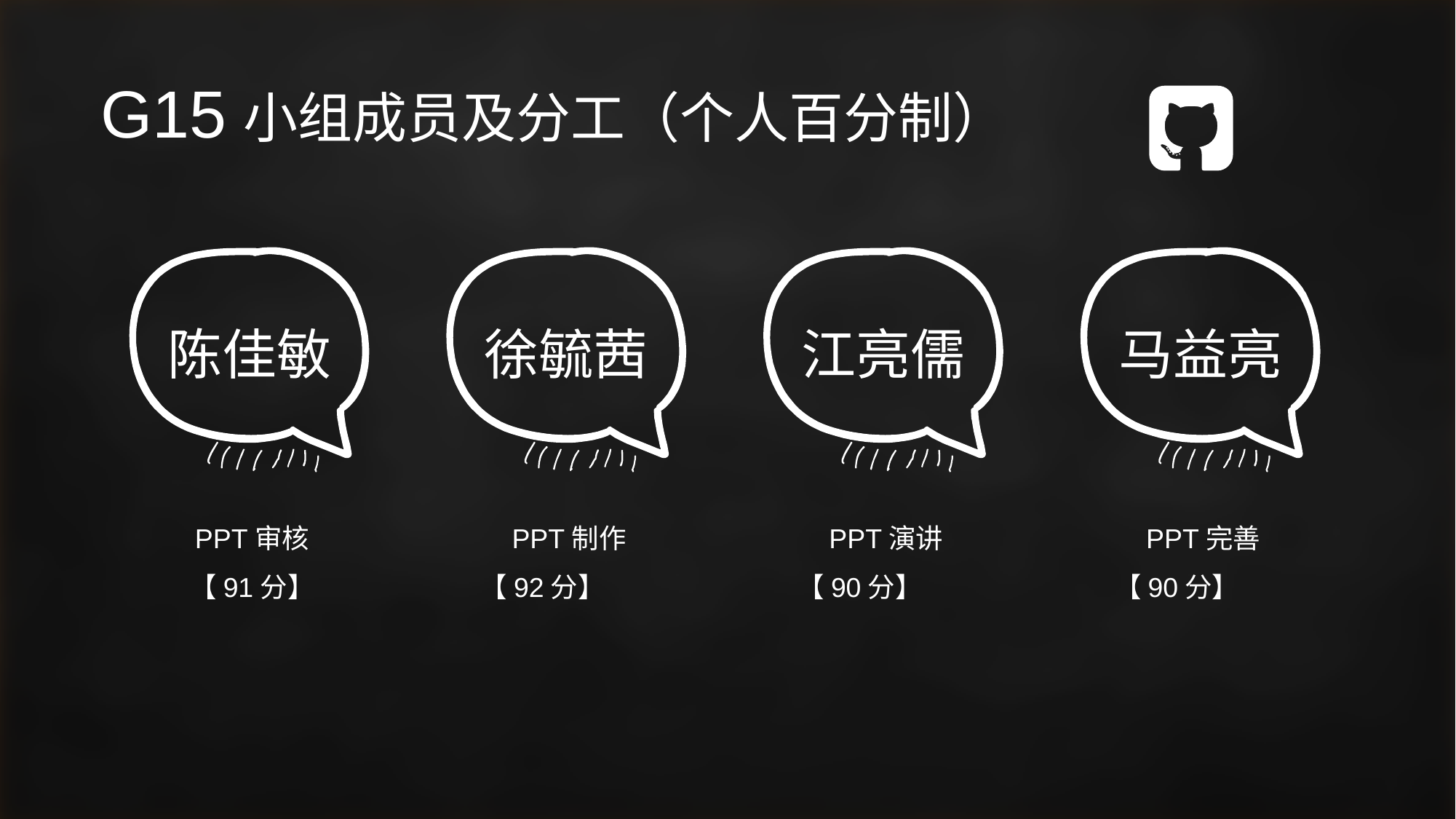

# G15小组成员及分工（个人百分制）

陈佳敏
徐毓茜
江亮儒
马益亮

PPT审核
【91分】
PPT制作
     【92分】

PPT演讲
     【90分】
PPT完善
     【90分】